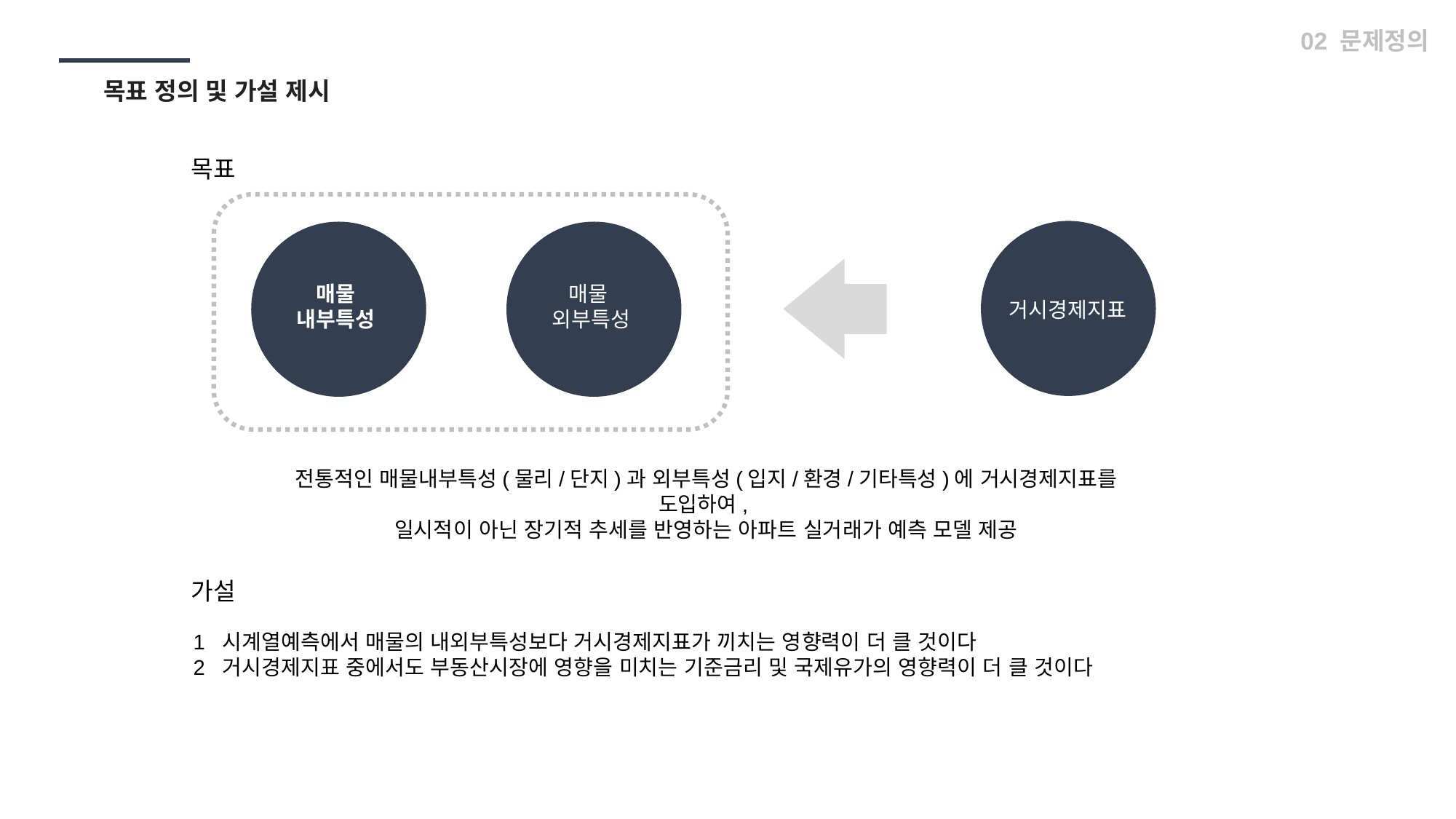

02 문제정의
목표 정의 및 가설 제시
목표

매물
내부특성
매물
외부특성
거시경제지표
전통적인 매물내부특성(물리/단지)과 외부특성(입지/환경/기타특성)에 거시경제지표를 도입하여,
일시적이 아닌 장기적 추세를 반영하는 아파트 실거래가 예측 모델 제공
가설
1  시계열예측에서 매물의 내외부특성보다 거시경제지표가 끼치는 영향력이 더 클 것이다
2  거시경제지표 중에서도 부동산시장에 영향을 미치는 기준금리 및 국제유가의 영향력이 더 클 것이다